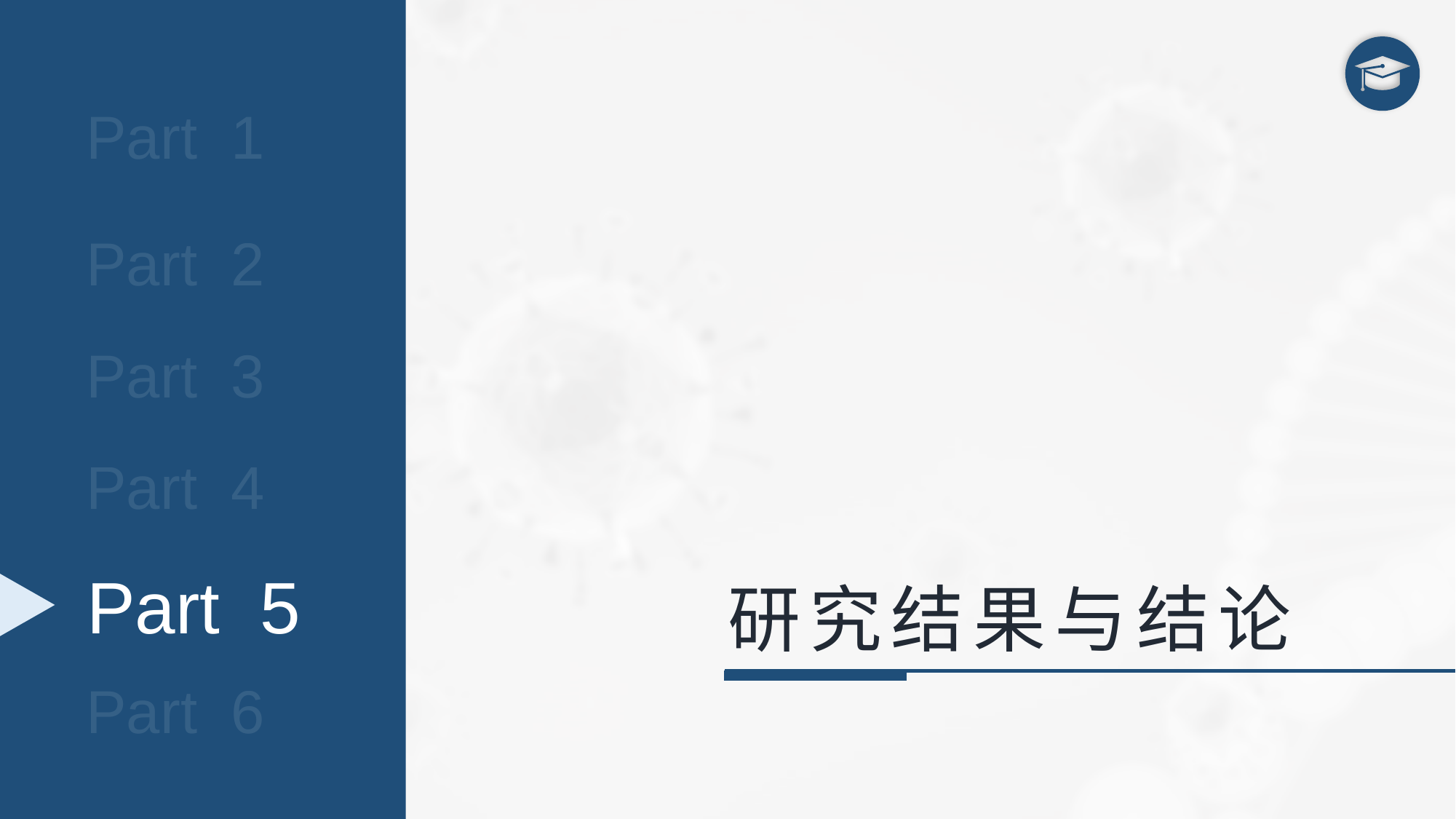

Part  1
Part  2
Part  3
Part  4
Part  5
研究结果与结论

Part  6